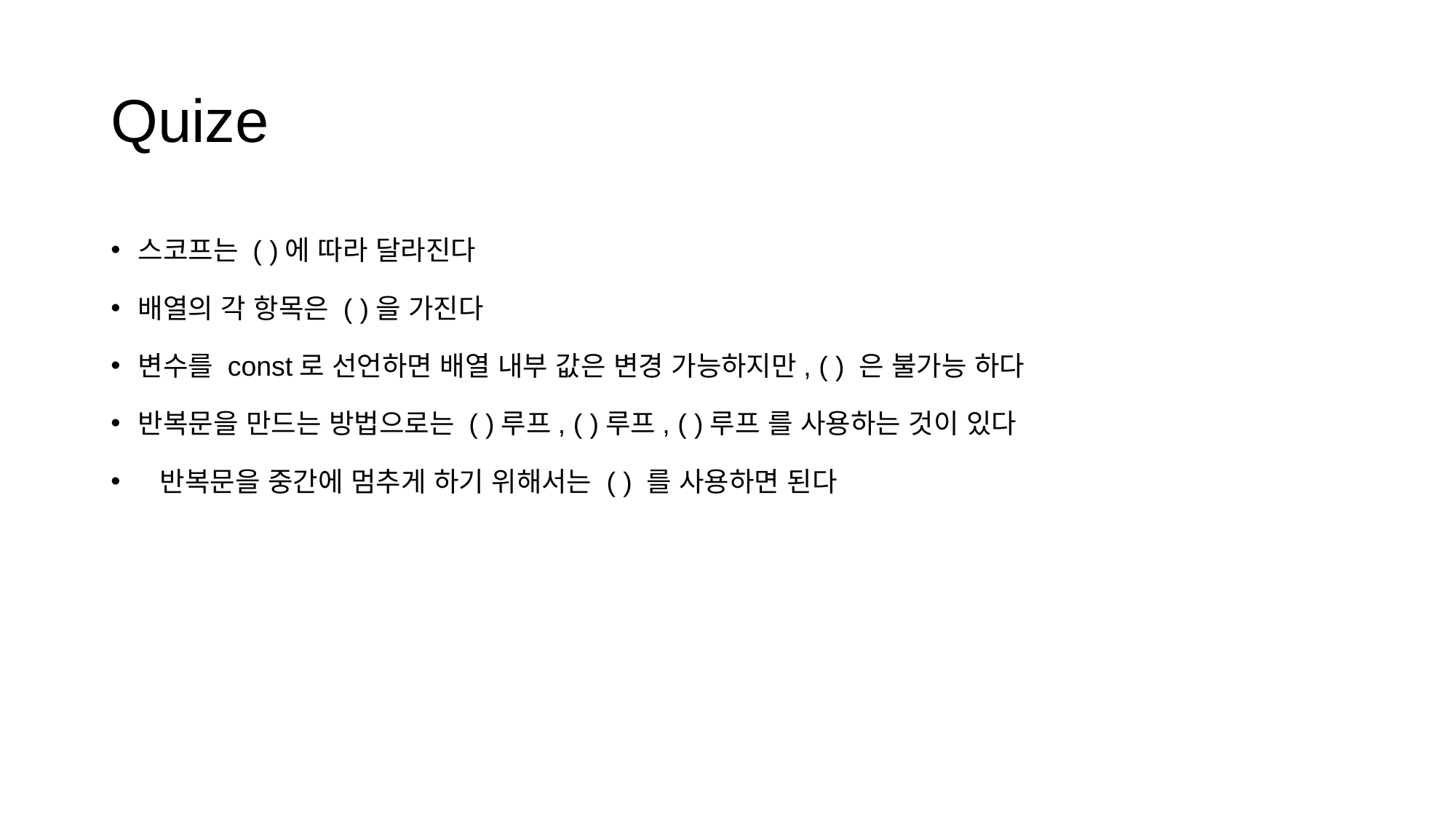

# Quize
스코프는 ( )에 따라 달라진다
배열의 각 항목은 ( )을 가진다
변수를 const로 선언하면 배열 내부 값은 변경 가능하지만, ( ) 은 불가능 하다
반복문을 만드는 방법으로는 ( )루프, ( )루프, ( )루프 를 사용하는 것이 있다
  반복문을 중간에 멈추게 하기 위해서는 ( ) 를 사용하면 된다